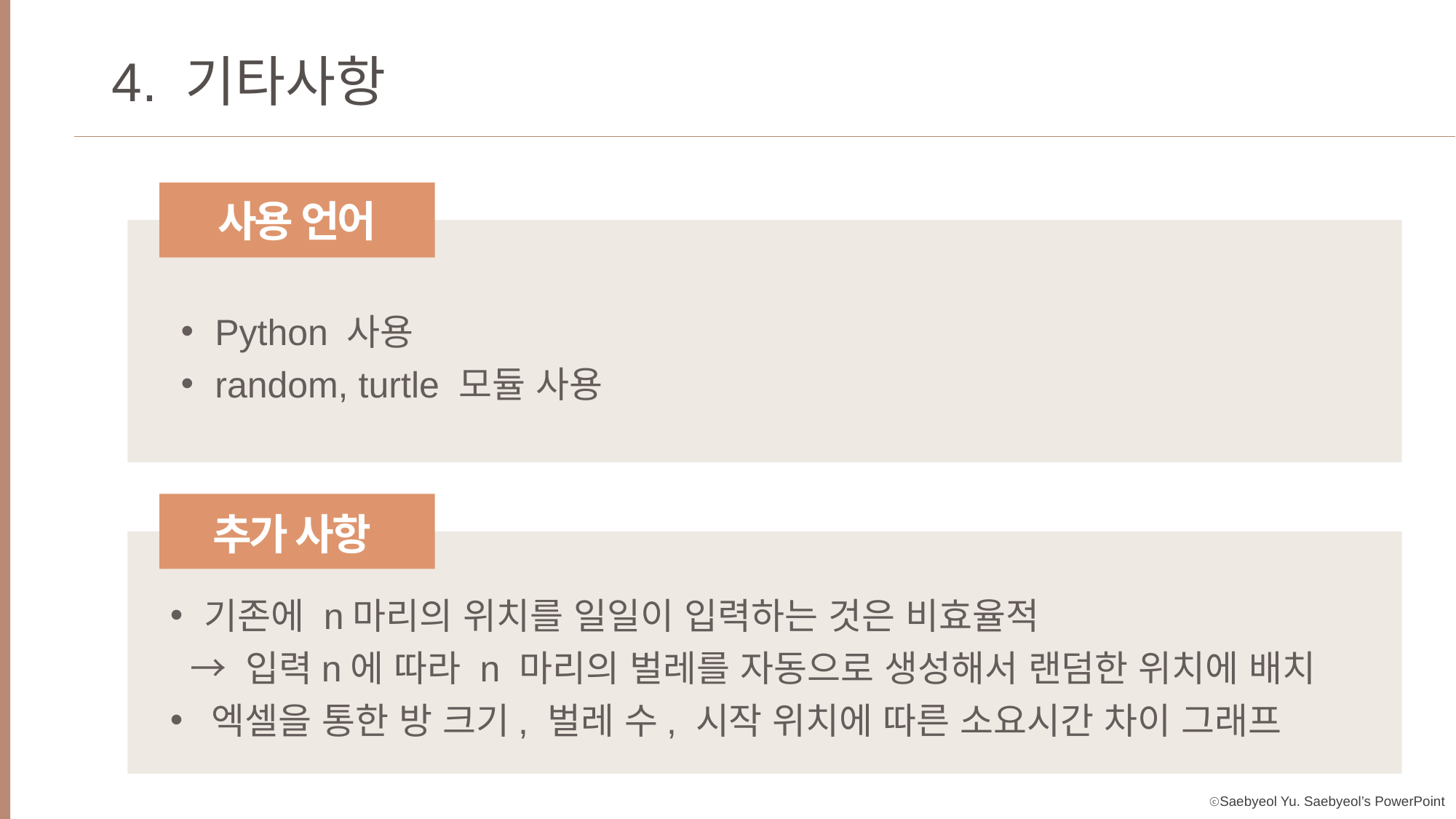

4. 기타사항

사용 언어
Python 사용
random, turtle 모듈 사용

추가 사항
기존에 n마리의 위치를 일일이 입력하는 것은 비효율적
  → 입력n에 따라 n 마리의 벌레를 자동으로 생성해서 랜덤한 위치에 배치
엑셀을 통한 방 크기, 벌레 수, 시작 위치에 따른 소요시간 차이 그래프